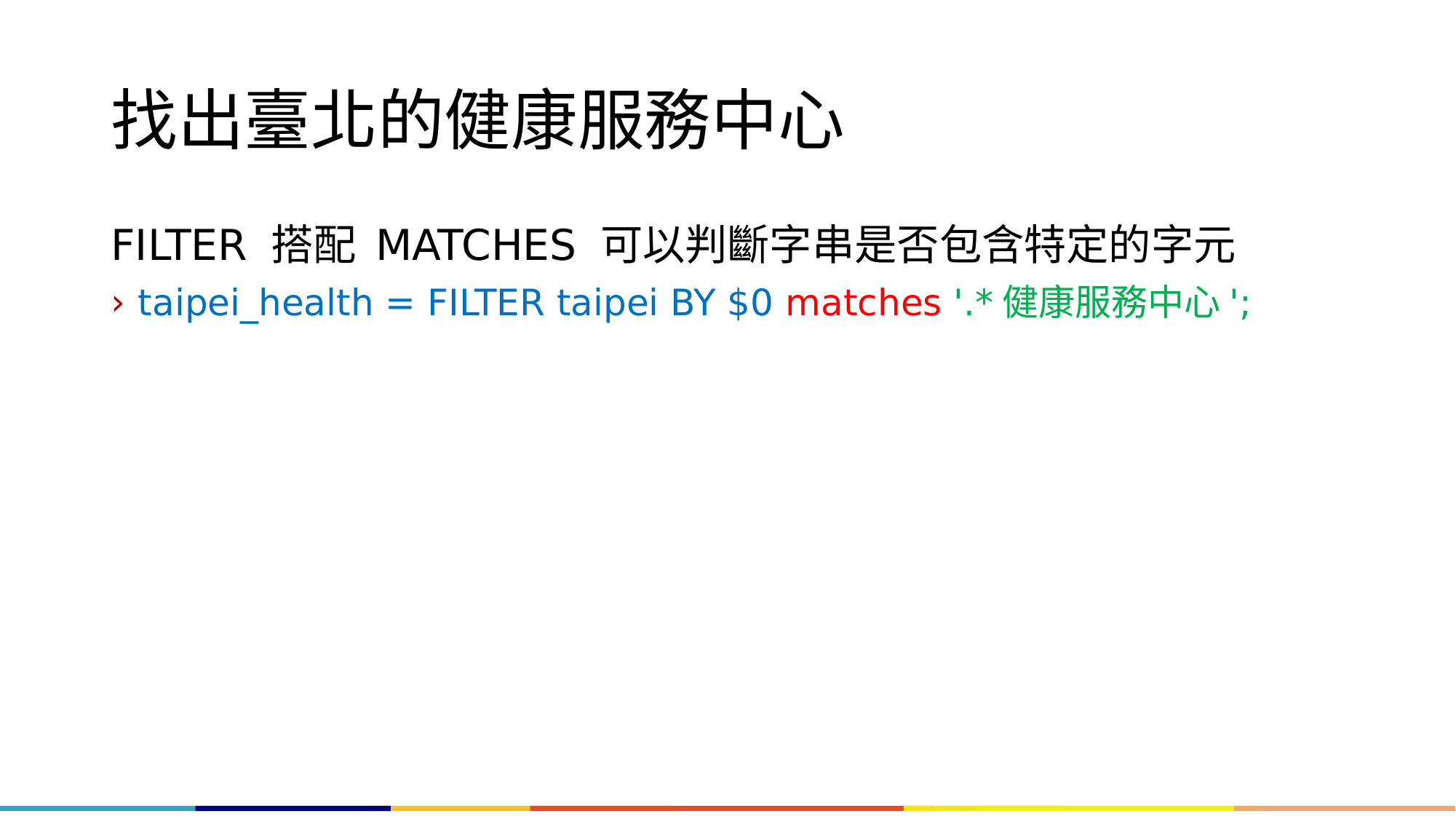

# 找出臺北的健康服務中心
FILTER 搭配 MATCHES 可以判斷字串是否包含特定的字元
taipei_health = FILTER taipei BY $0 matches '.*健康服務中心';